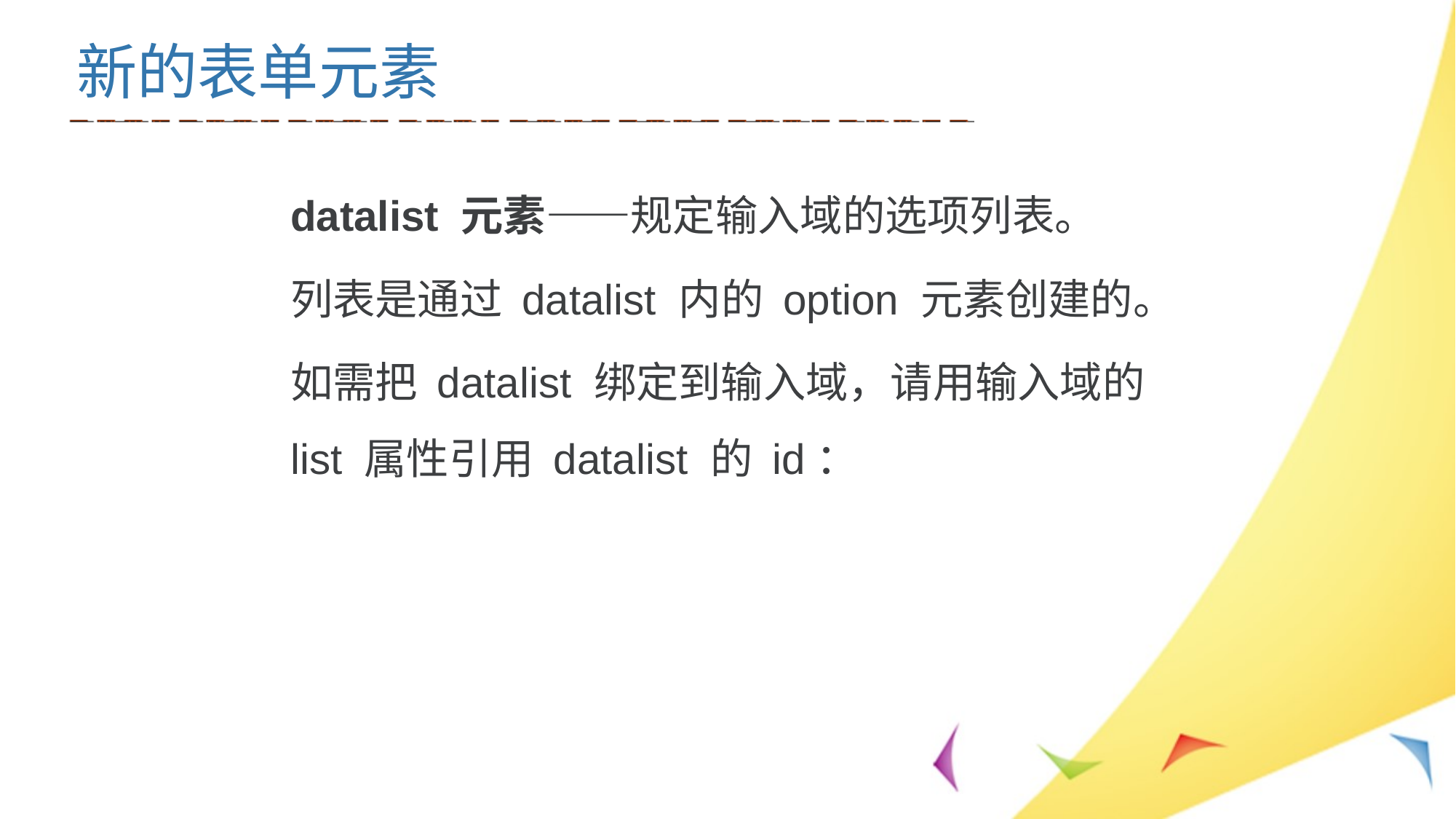

新的表单元素
datalist 元素——规定输入域的选项列表。
列表是通过 datalist 内的 option 元素创建的。
如需把 datalist 绑定到输入域，请用输入域的 list 属性引用 datalist 的 id：